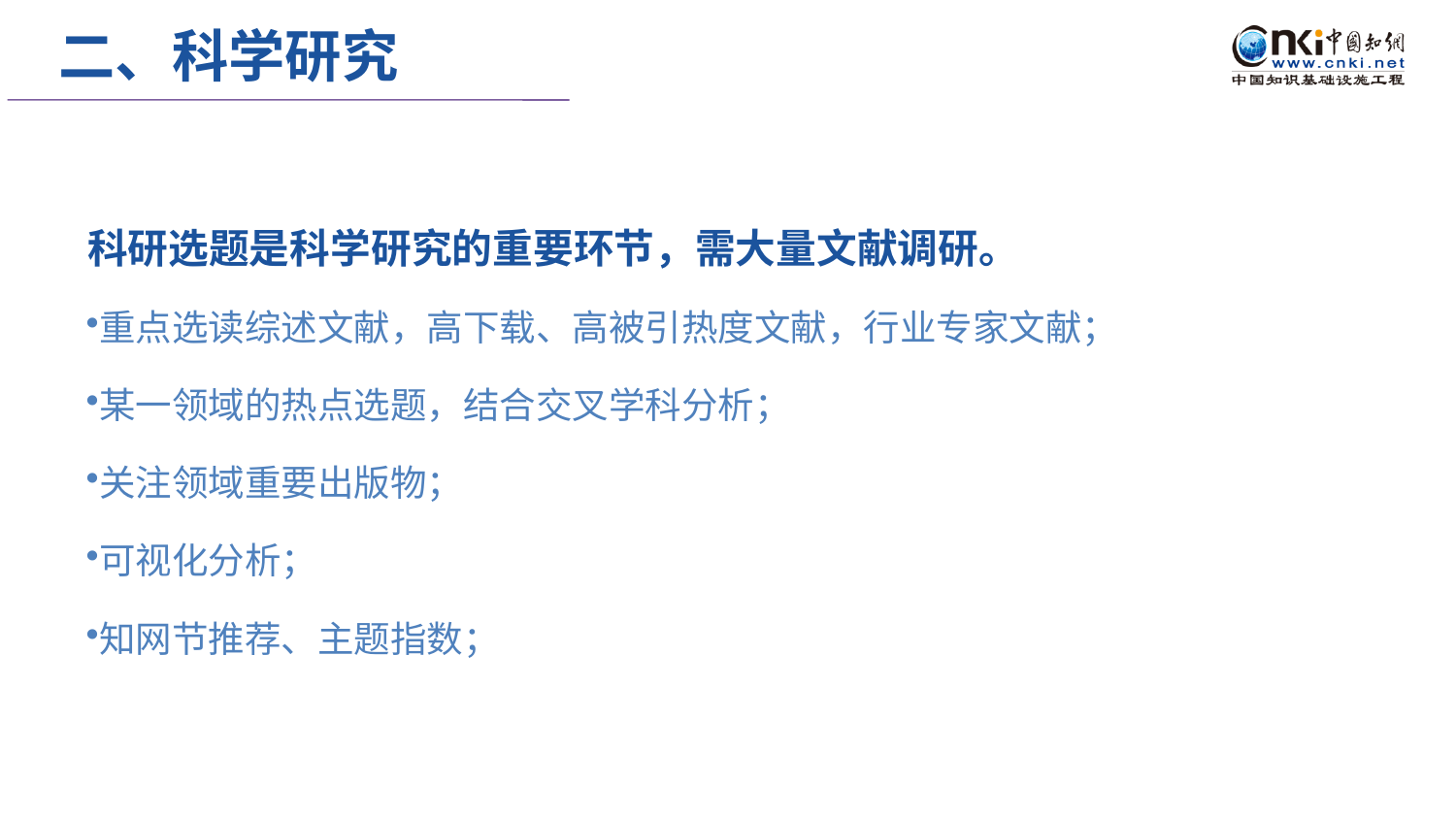

二、科学研究
科研选题是科学研究的重要环节，需大量文献调研。
重点选读综述文献，高下载、高被引热度文献，行业专家文献；
某一领域的热点选题，结合交叉学科分析；
关注领域重要出版物；
可视化分析；
知网节推荐、主题指数；